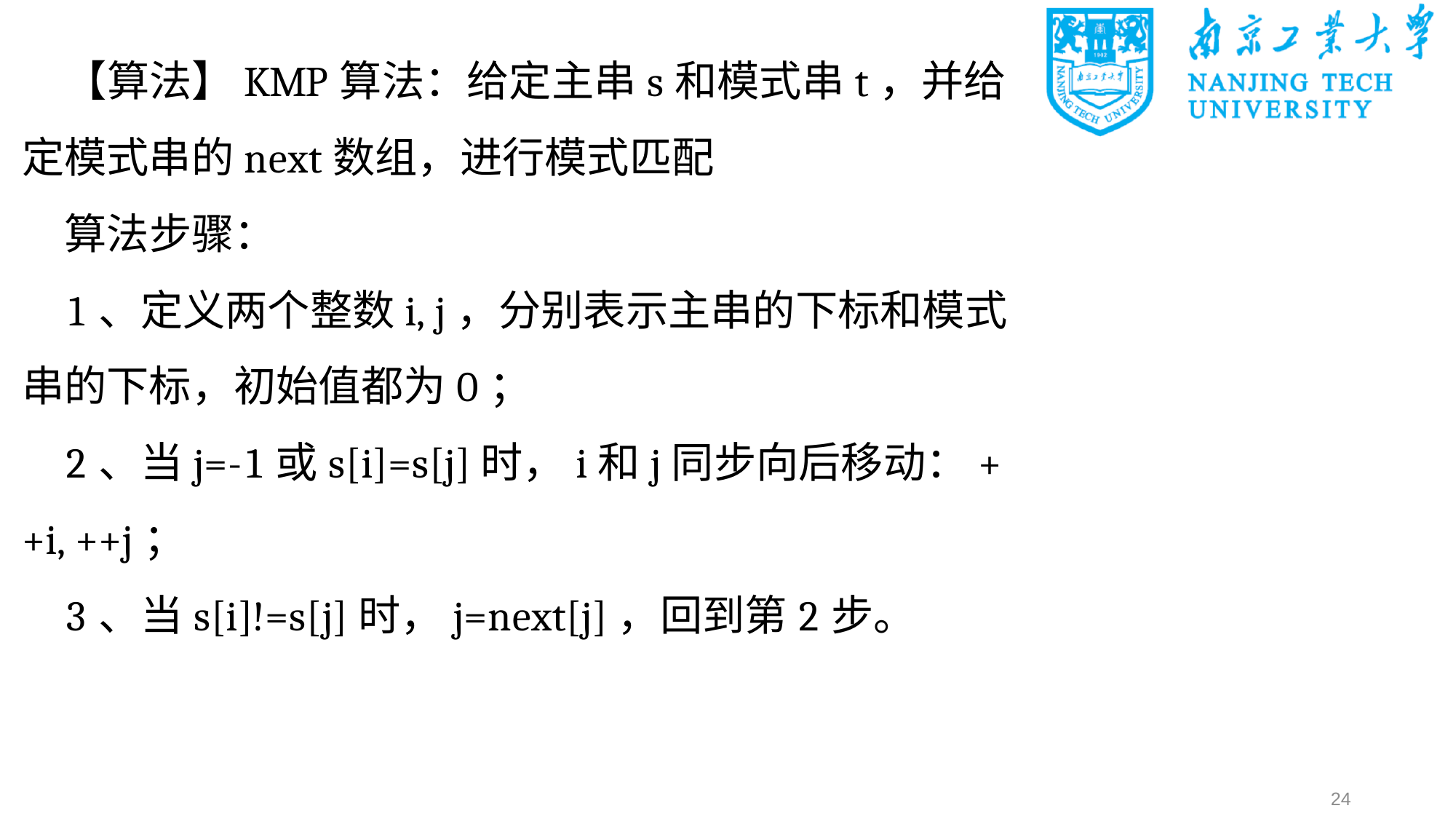

【算法】KMP算法：给定主串s和模式串t，并给定模式串的next数组，进行模式匹配
算法步骤：
1、定义两个整数i, j，分别表示主串的下标和模式串的下标，初始值都为0；
2、当j=-1或s[i]=s[j]时，i和j同步向后移动：++i, ++j；
3、当s[i]!=s[j]时，j=next[j]，回到第2步。

24